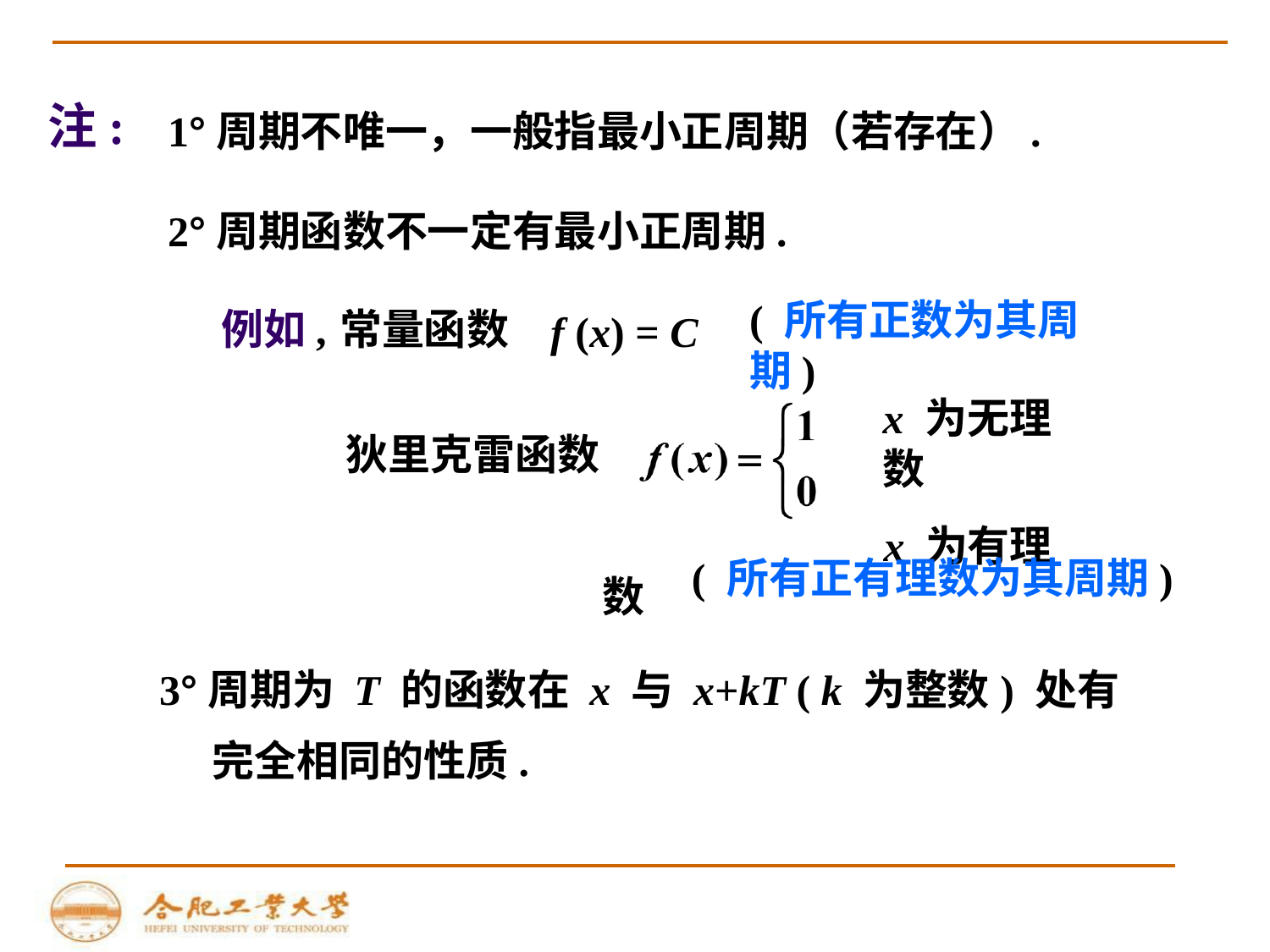

注:
# 1°周期不唯一，一般指最小正周期（若存在）.
2°周期函数不一定有最小正周期.
( 所有正数为其周期)
例如,	常量函数
f (x) = C
x 为无理数
x 为有理数
狄里克雷函数

( 所有正有理数为其周期)
3°周期为 T 的函数在 x 与 x+kT ( k 为整数) 处有
完全相同的性质.